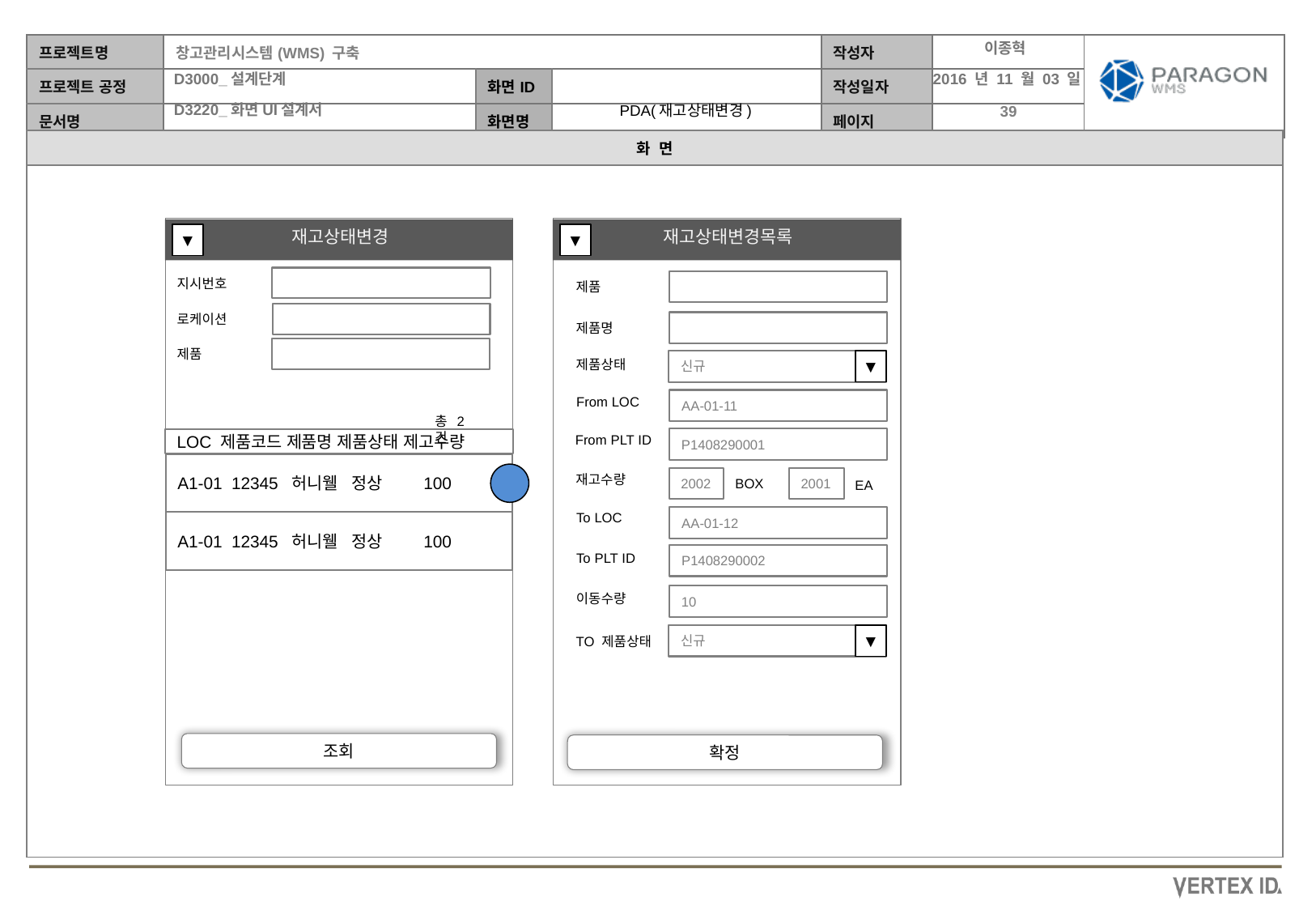

이종혁
2016 년 11 월 03 일
PDA(재고상태변경)

재고상태변경
재고상태변경목록
▼
▼

지시번호

제품

로케이션

제품명

제품
제품상태
신규
▼
From LOC
AA-01-11
총2건
From PLT ID
P1408290001
LOC 제품코드 제품명 제품상태 제고수량
A1-01  12345  허니웰   정상        100

재고수량
2002
2001
BOX
EA
To LOC
AA-01-12
A1-01  12345  허니웰   정상        100
To PLT ID
P1408290002
이동수량
10
신규
▼
TO 제품상태
조회
확정